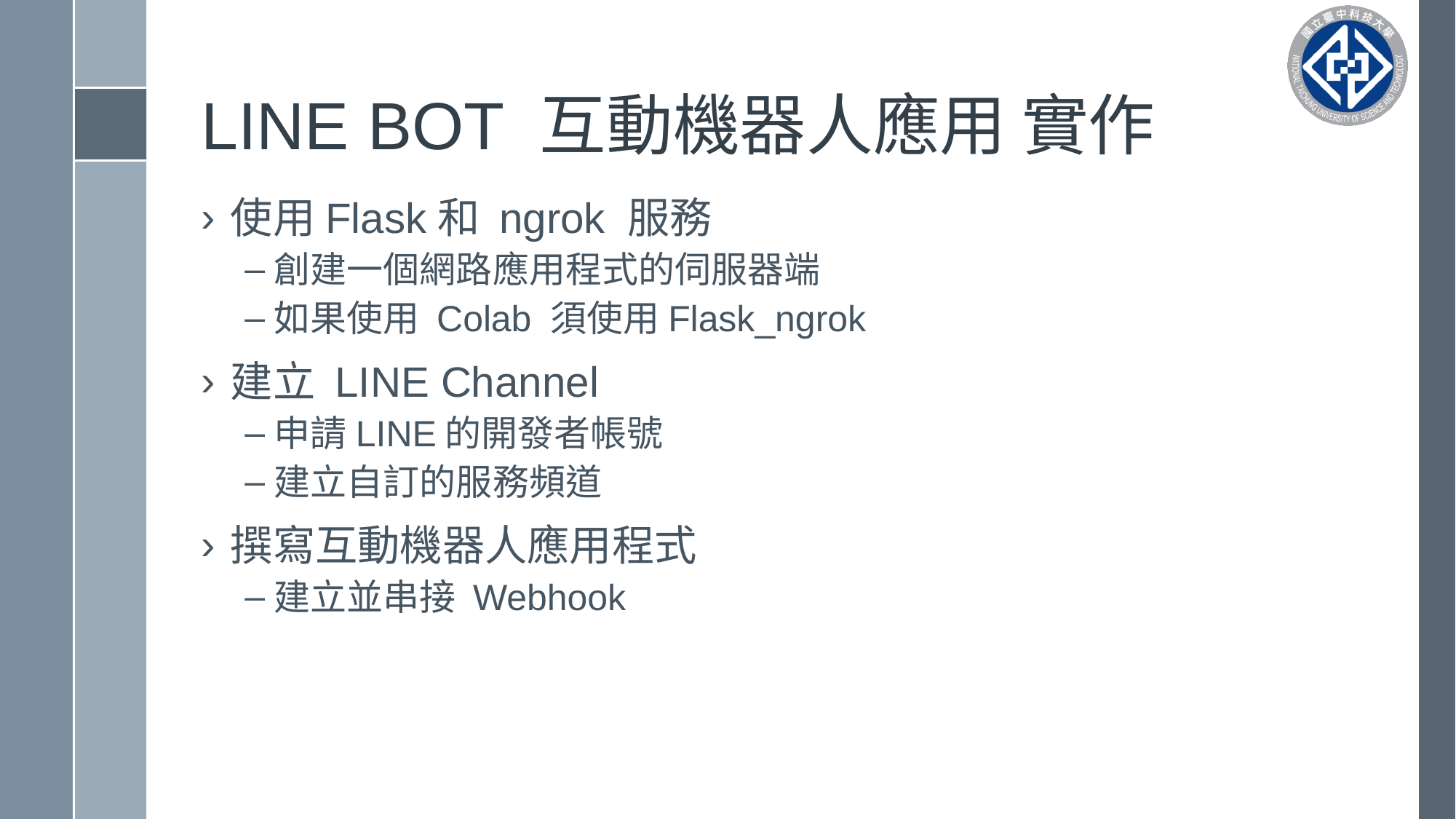

# LINE BOT 互動機器人應用 實作
使用Flask和 ngrok 服務
創建一個網路應用程式的伺服器端
如果使用 Colab 須使用Flask_ngrok
建立 LINE Channel
申請LINE的開發者帳號
建立自訂的服務頻道
撰寫互動機器人應用程式
建立並串接 Webhook